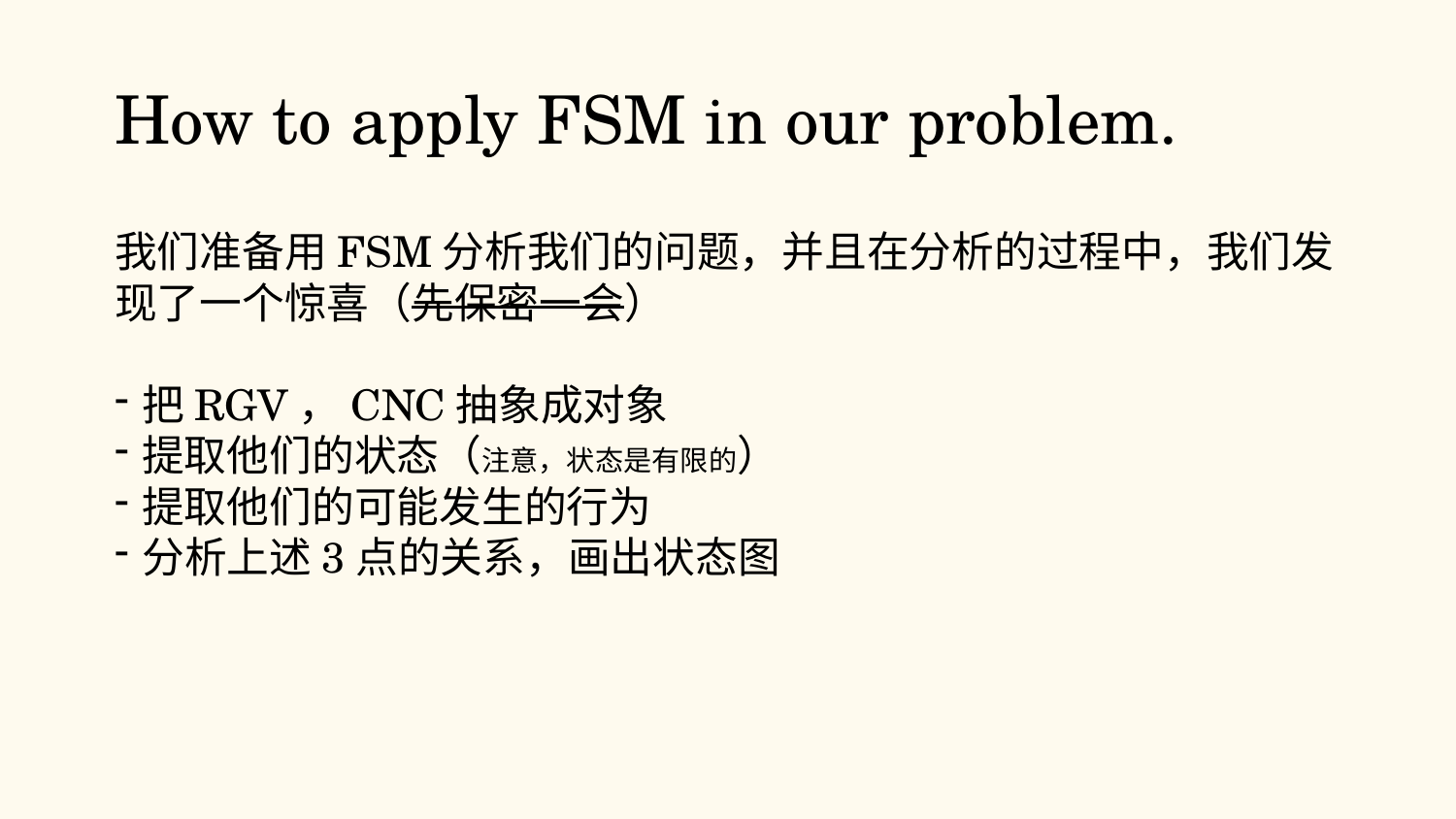

# How to apply FSM in our problem.
我们准备用FSM分析我们的问题，并且在分析的过程中，我们发现了一个惊喜（先保密一会）

把RGV，CNC抽象成对象
提取他们的状态（注意，状态是有限的）
提取他们的可能发生的行为
分析上述3点的关系，画出状态图